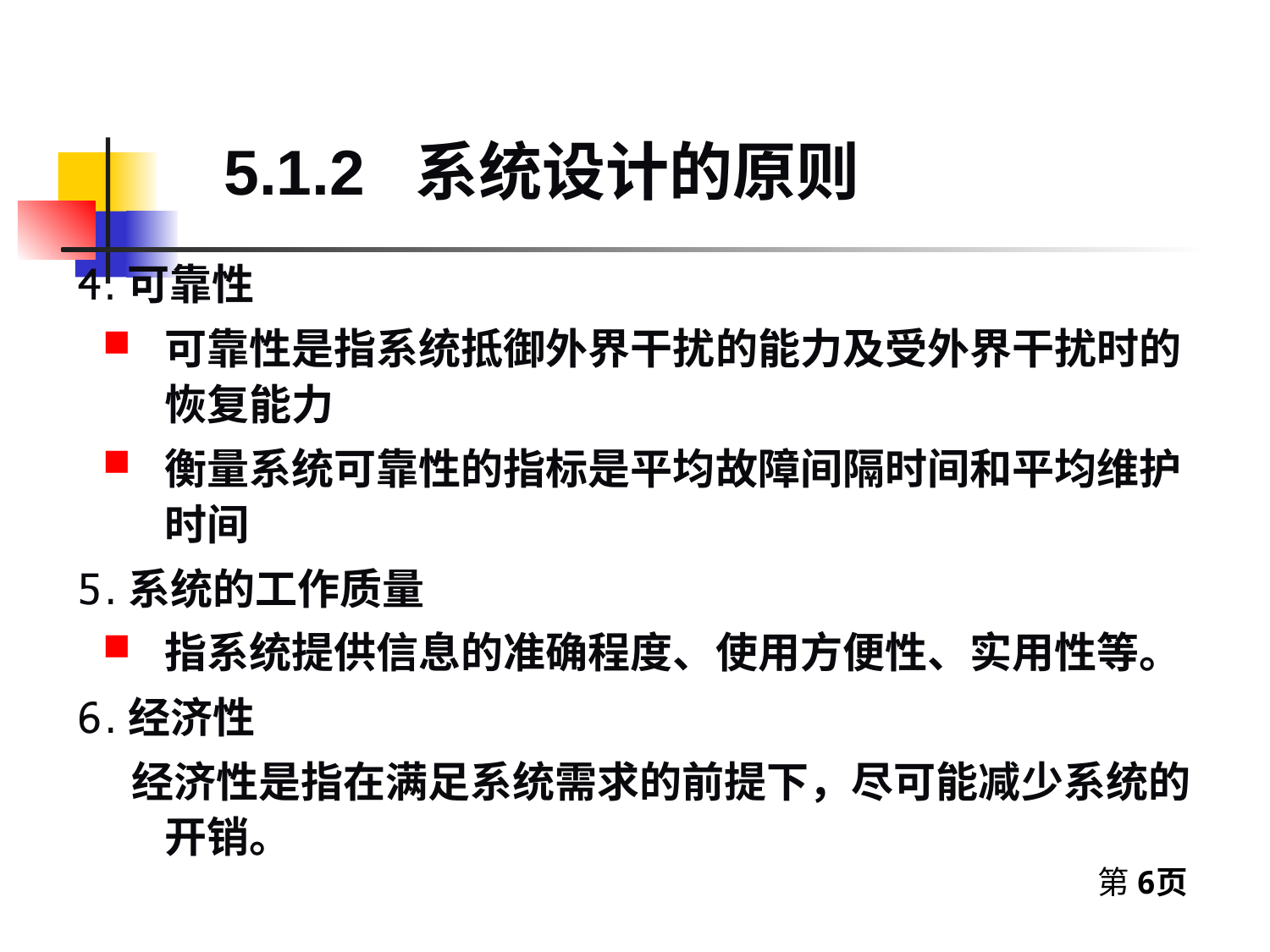

5.1.2  系统设计的原则
4.可靠性
可靠性是指系统抵御外界干扰的能力及受外界干扰时的恢复能力
衡量系统可靠性的指标是平均故障间隔时间和平均维护时间
5.系统的工作质量
指系统提供信息的准确程度、使用方便性、实用性等。
6.经济性
  经济性是指在满足系统需求的前提下，尽可能减少系统的开销。